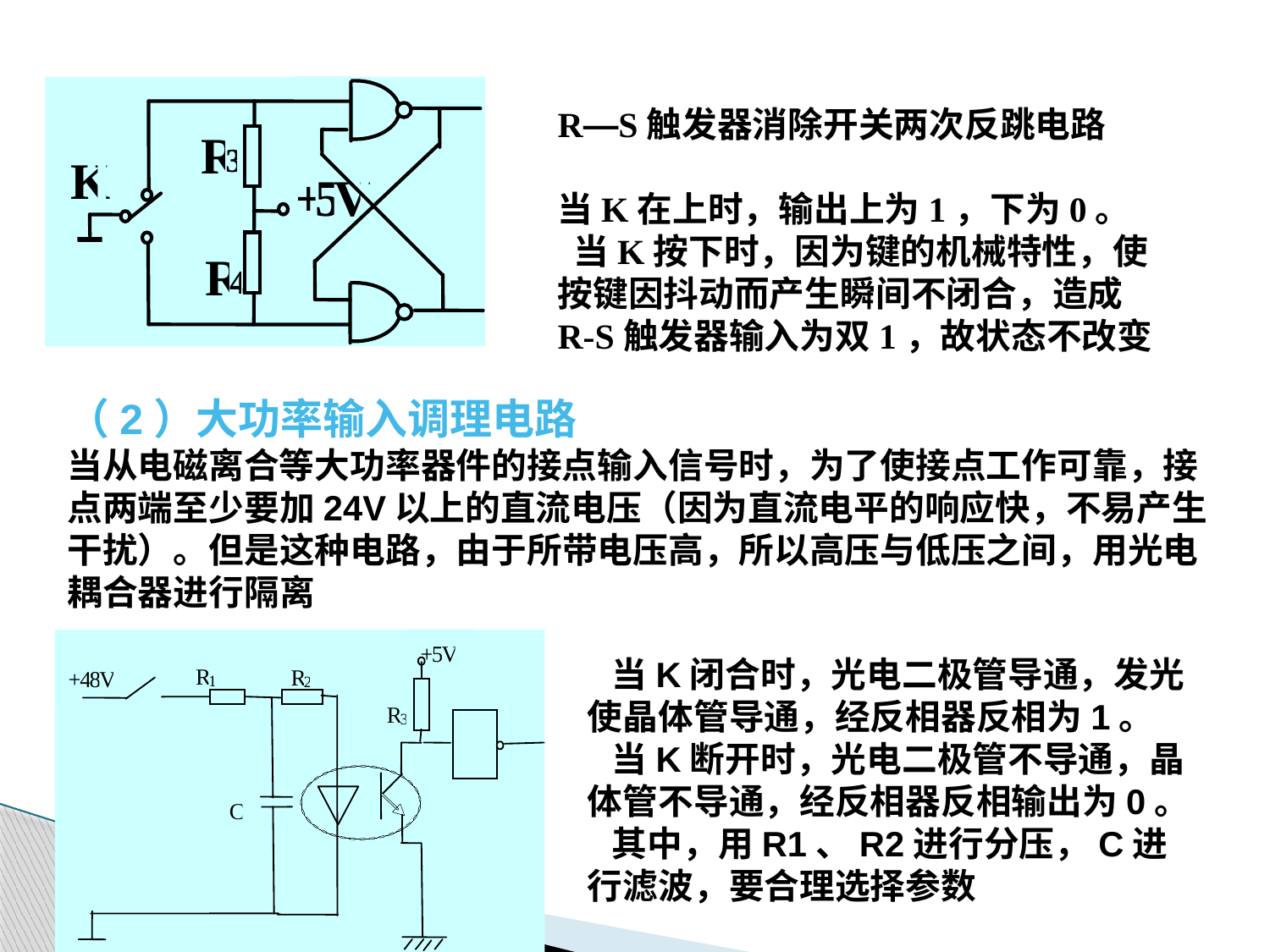

R

3

K

+
5
V

R
4
5

R—S触发器消除开关两次反跳电路

当K在上时，输出上为1，下为0。       当K按下时，因为键的机械特性，使按键因抖动而产生瞬间不闭合，造成R-S触发器输入为双1，故状态不改变
（2）大功率输入调理电路
当从电磁离合等大功率器件的接点输入信号时，为了使接点工作可靠，接点两端至少要加24V以上的直流电压（因为直流电平的响应快，不易产生干扰）。但是这种电路，由于所带电压高，所以高压与低压之间，用光电耦合器进行隔离

+
5
V

R
R
+
4
8
V

1

2

R
3

C

  当K闭合时，光电二极管导通，发光使晶体管导通，经反相器反相为1。
  当K断开时，光电二极管不导通，晶体管不导通，经反相器反相输出为0。
  其中，用R1、R2进行分压，C进行滤波，要合理选择参数